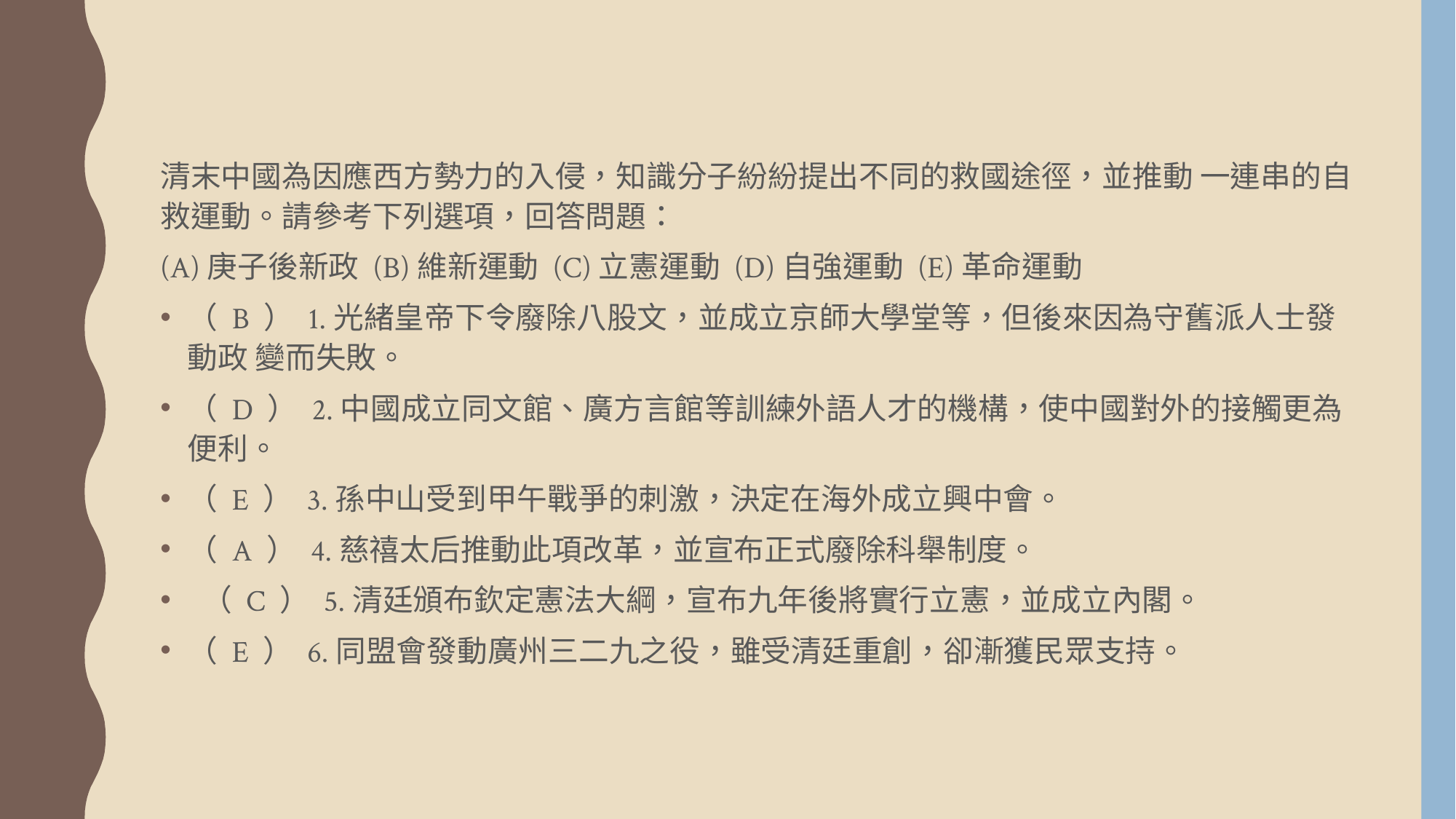

清末中國為因應西方勢力的入侵，知識分子紛紛提出不同的救國途徑，並推動 一連串的自救運動。請參考下列選項，回答問題：
(A)庚子後新政 (B)維新運動 (C)立憲運動 (D)自強運動 (E)革命運動
（ B ） 1.光緒皇帝下令廢除八股文，並成立京師大學堂等，但後來因為守舊派人士發動政 變而失敗。
（ D ） 2.中國成立同文館、廣方言館等訓練外語人才的機構，使中國對外的接觸更為便利。
（ E ） 3.孫中山受到甲午戰爭的刺激，決定在海外成立興中會。
（ A ） 4.慈禧太后推動此項改革，並宣布正式廢除科舉制度。
 （ C ） 5.清廷頒布欽定憲法大綱，宣布九年後將實行立憲，並成立內閣。
（ E ） 6.同盟會發動廣州三二九之役，雖受清廷重創，卻漸獲民眾支持。